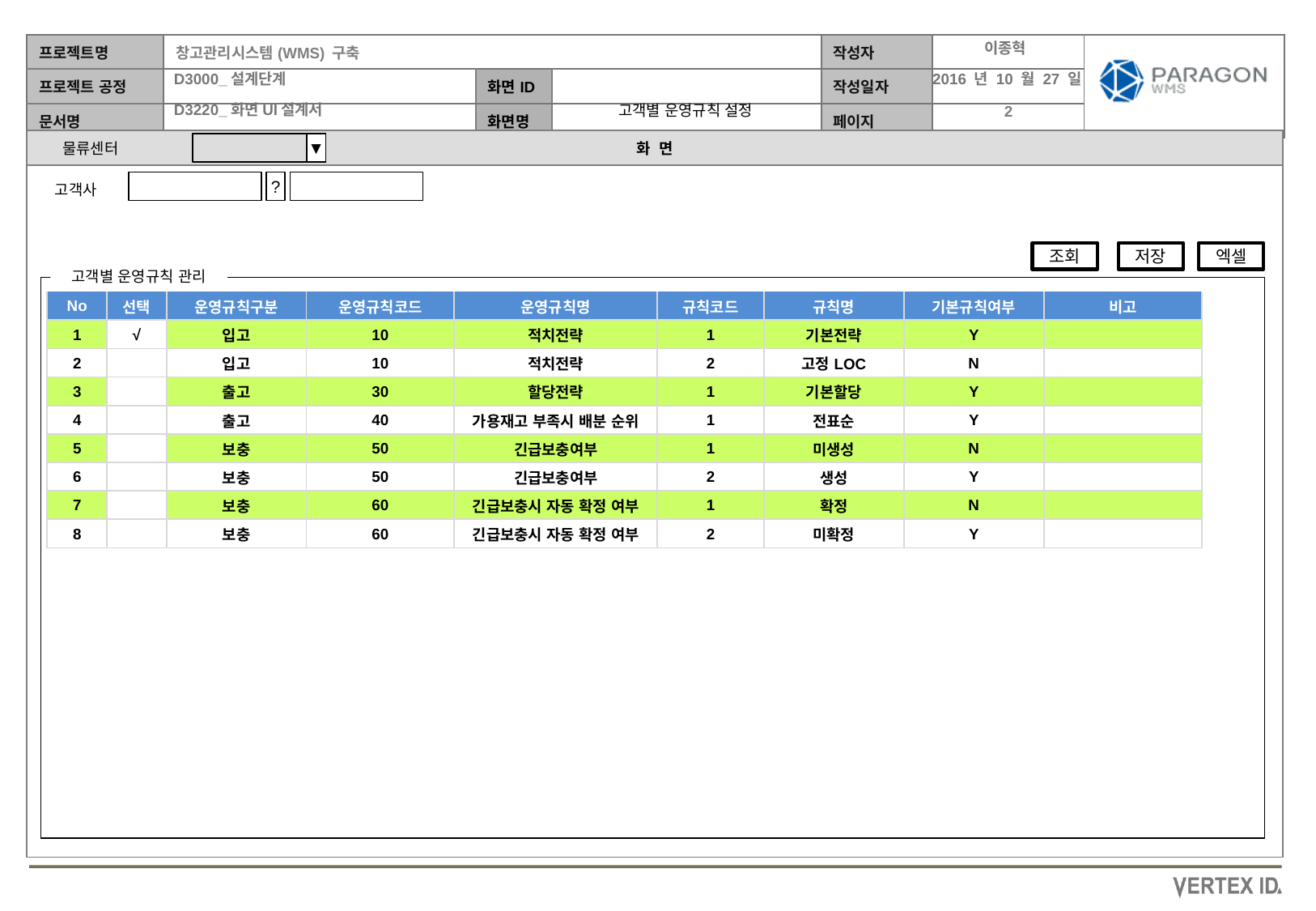

이종혁
2016 년 10 월 27 일
고객별 운영규칙 설정
물류센터

▼

?

고객사
조회
저장
엑셀
고객별 운영규칙 관리

| No | 선택 | 운영규칙구분 | 운영규칙코드 | 운영규칙명 | 규칙코드 | 규칙명 | 기본규칙여부 | 비고 |
| --- | --- | --- | --- | --- | --- | --- | --- | --- |
| 1 | √ | 입고 | 10 | 적치전략 | 1 | 기본전략 | Y |  |
| 2 |  | 입고 | 10 | 적치전략 | 2 | 고정LOC | N |  |
| 3 |  | 출고 | 30 | 할당전략 | 1 | 기본할당 | Y |  |
| 4 |  | 출고 | 40 | 가용재고 부족시 배분 순위 | 1 | 전표순 | Y |  |
| 5 |  | 보충 | 50 | 긴급보충여부 | 1 | 미생성 | N |  |
| 6 |  | 보충 | 50 | 긴급보충여부 | 2 | 생성 | Y |  |
| 7 |  | 보충 | 60 | 긴급보충시 자동 확정 여부 | 1 | 확정 | N |  |
| 8 |  | 보충 | 60 | 긴급보충시 자동 확정 여부 | 2 | 미확정 | Y |  |